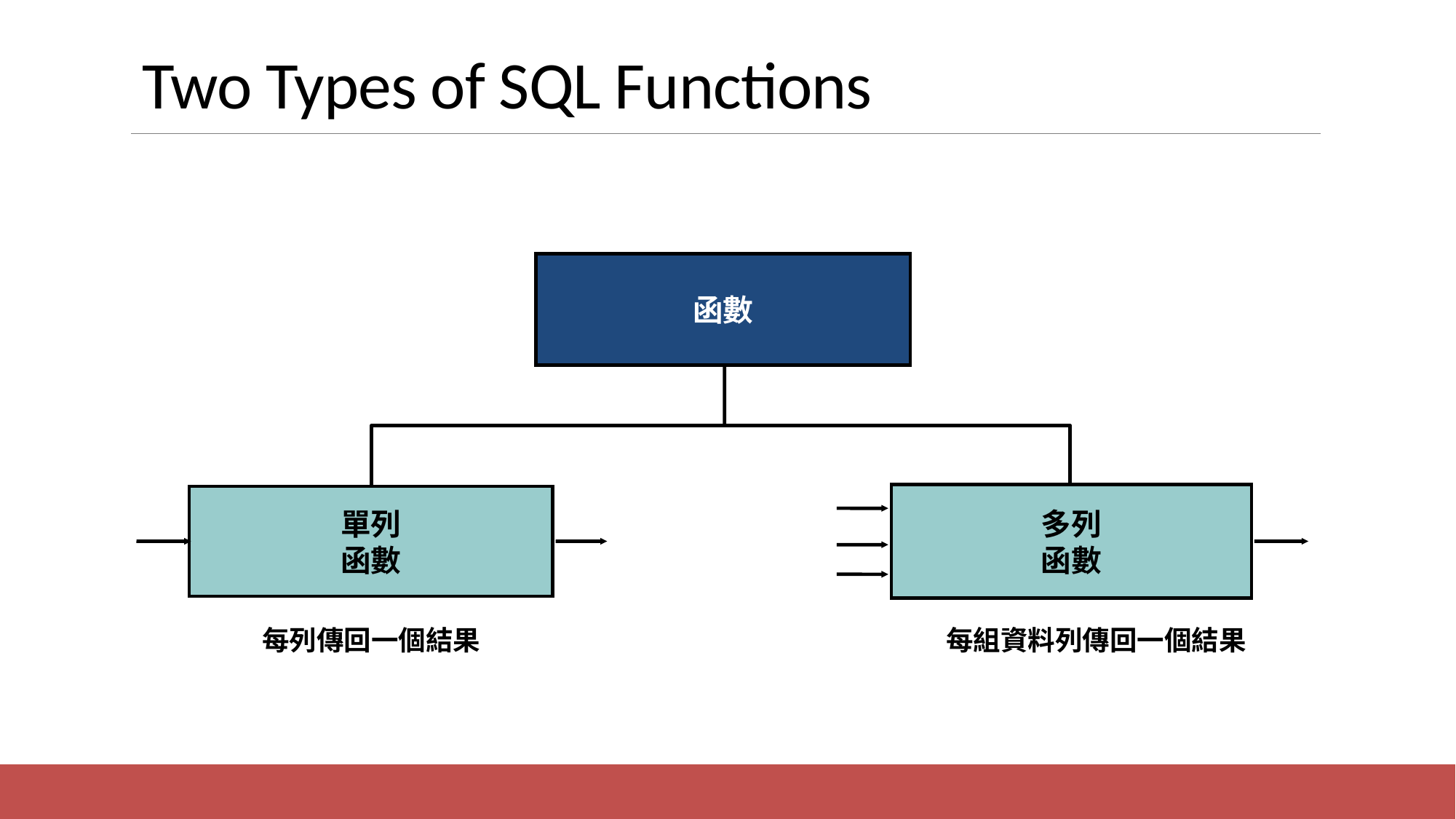

# Two Types of SQL Functions
函數

多列
函數
單列
函數

每列傳回一個結果
每組資料列傳回一個結果